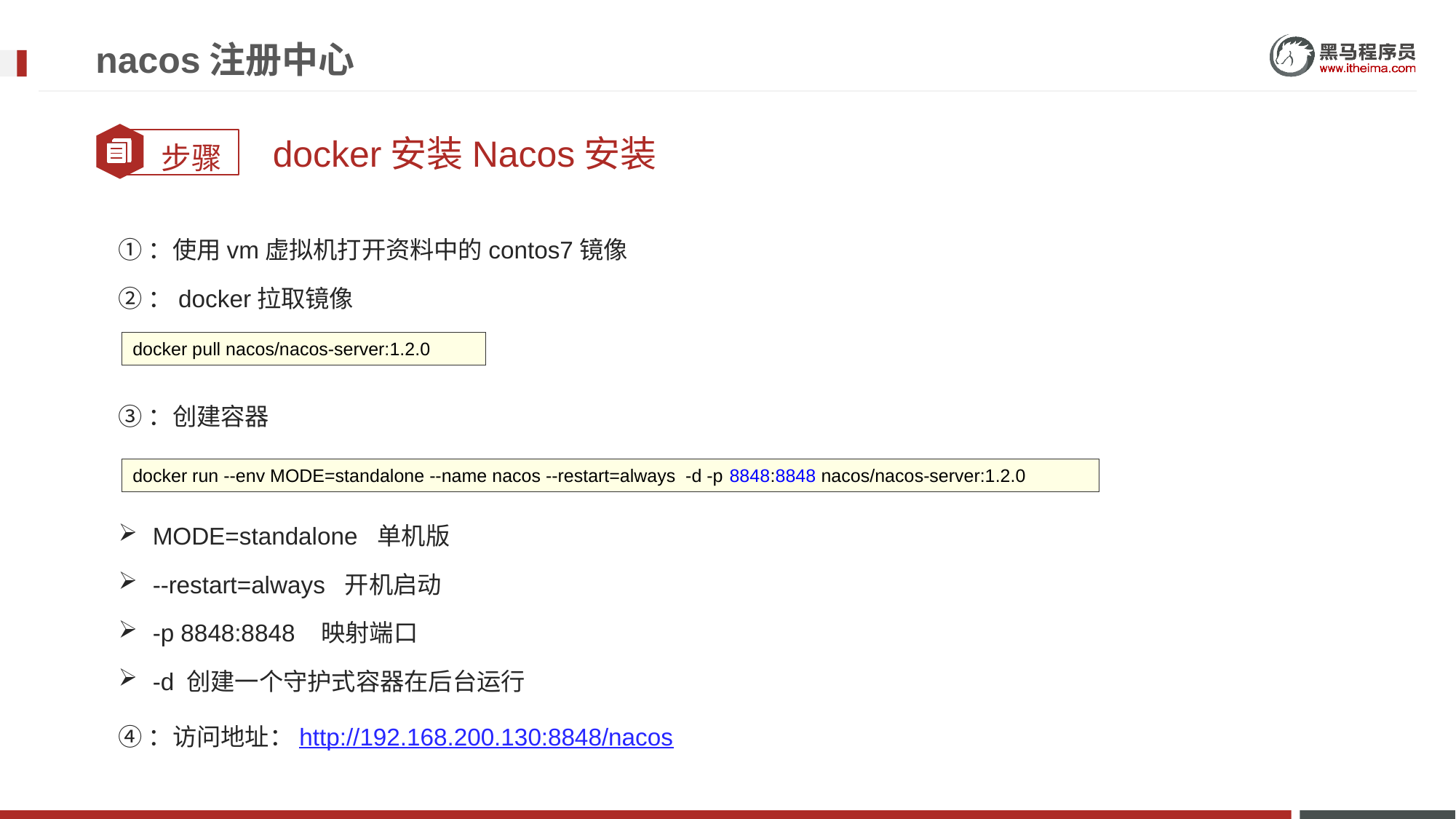

# nacos注册中心
docker安装Nacos安装
①：使用vm虚拟机打开资料中的contos7镜像
②：docker拉取镜像

docker pull nacos/nacos-server:1.2.0
③：创建容器

docker run --env MODE=standalone --name nacos --restart=always  -d -p 8848:8848 nacos/nacos-server:1.2.0
MODE=standalone  单机版
--restart=always  开机启动
-p 8848:8848   映射端口
-d 创建一个守护式容器在后台运行

④：访问地址：http://192.168.200.130:8848/nacos